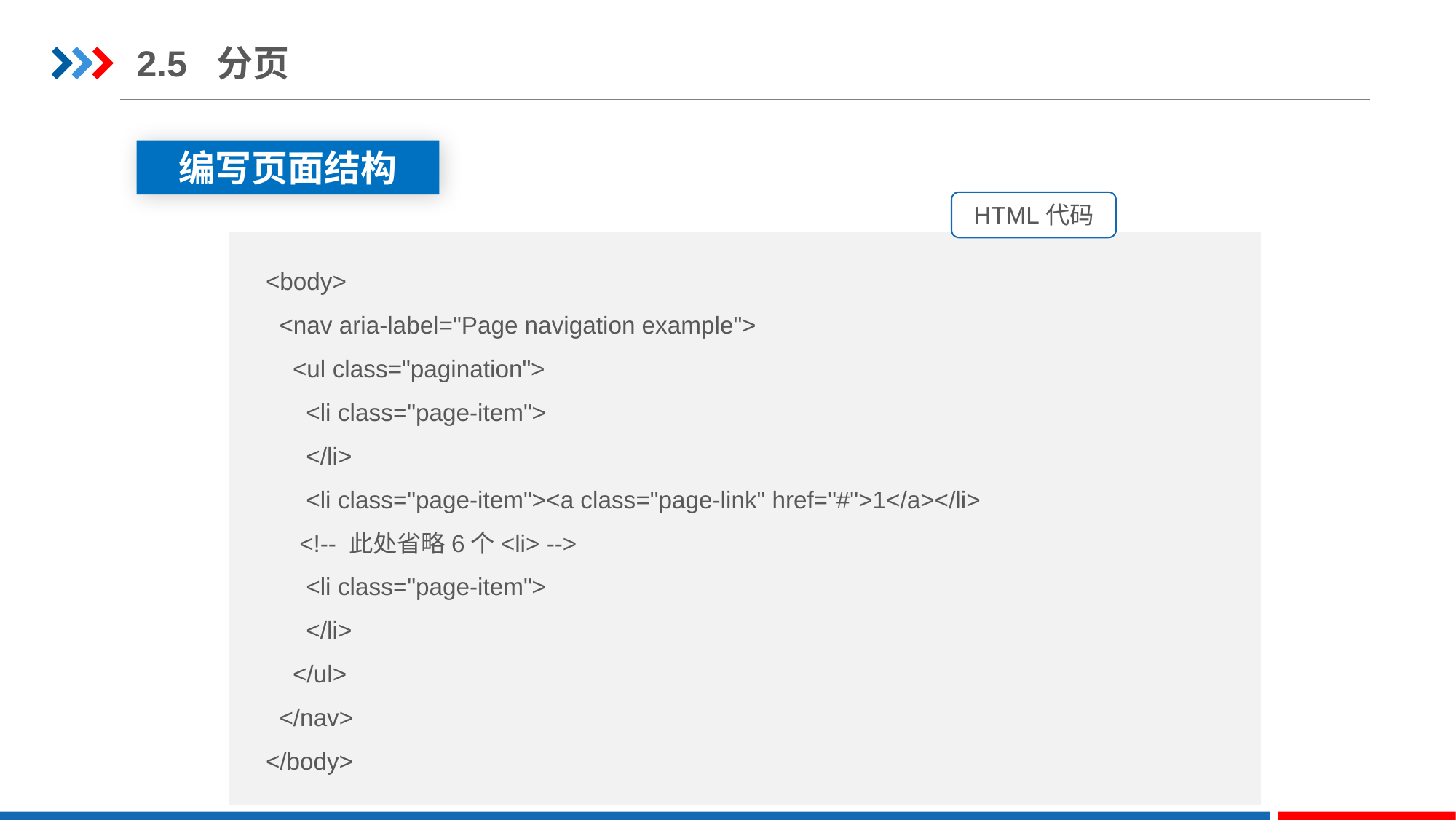

2.5  分页
编写页面结构
HTML代码

<body>
  <nav aria-label="Page navigation example">
    <ul class="pagination">
      <li class="page-item">
      </li>
      <li class="page-item"><a class="page-link" href="#">1</a></li>
     <!-- 此处省略6个<li> -->
      <li class="page-item">
      </li>
    </ul>
  </nav>
</body>